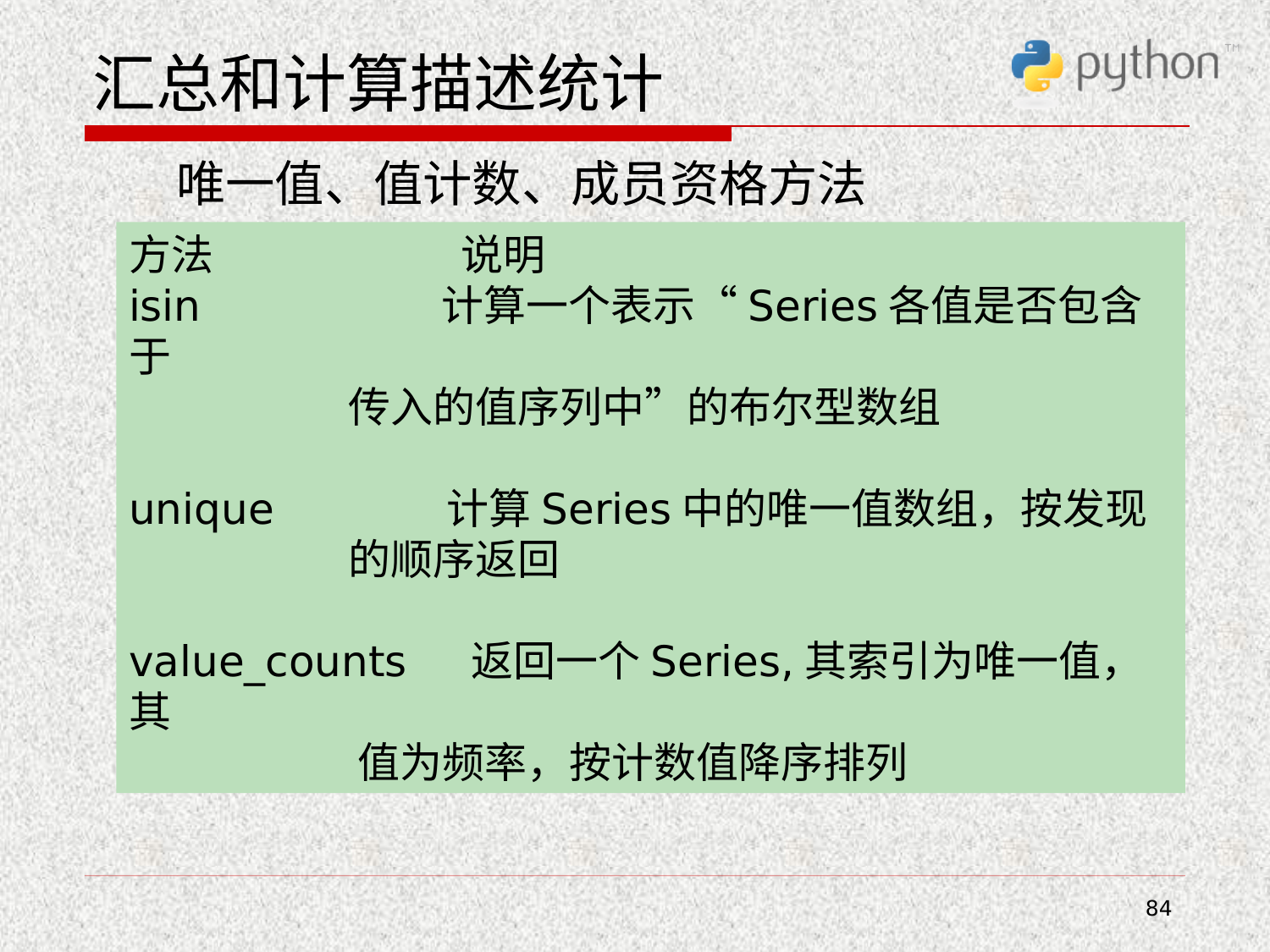

# 汇总和计算描述统计
         唯一值、值计数、成员资格方法
方法                          说明
isin                 计算一个表示“Series各值是否包含于
                      传入的值序列中”的布尔型数组

unique            计算Series中的唯一值数组，按发现
                      的顺序返回

value_counts    返回一个Series,其索引为唯一值，其
                       值为频率，按计数值降序排列
84